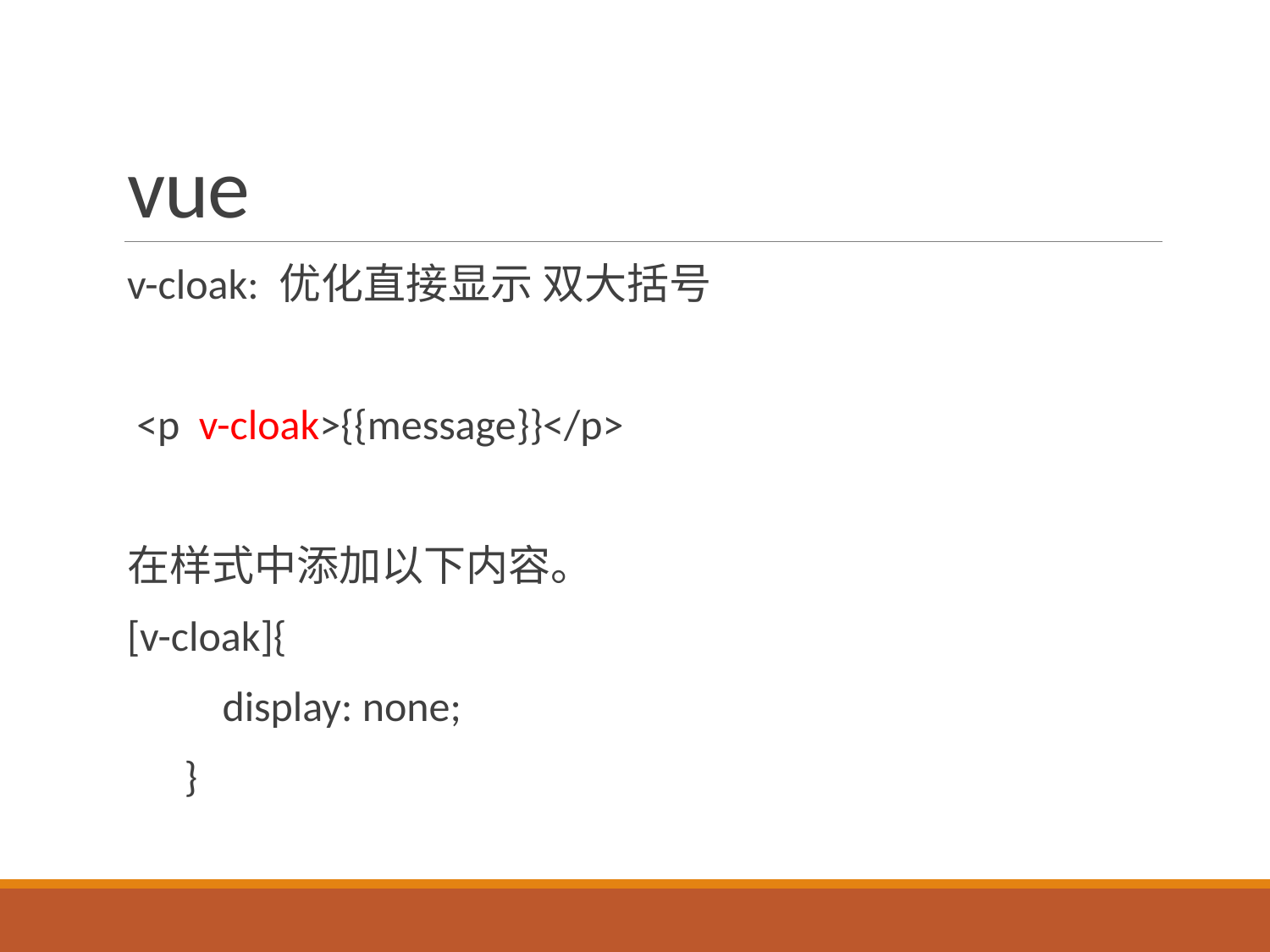

# vue
v-cloak: 优化直接显示 双大括号

 <p  v-cloak>{{message}}</p>

在样式中添加以下内容。
[v-cloak]{
          display: none;
      }